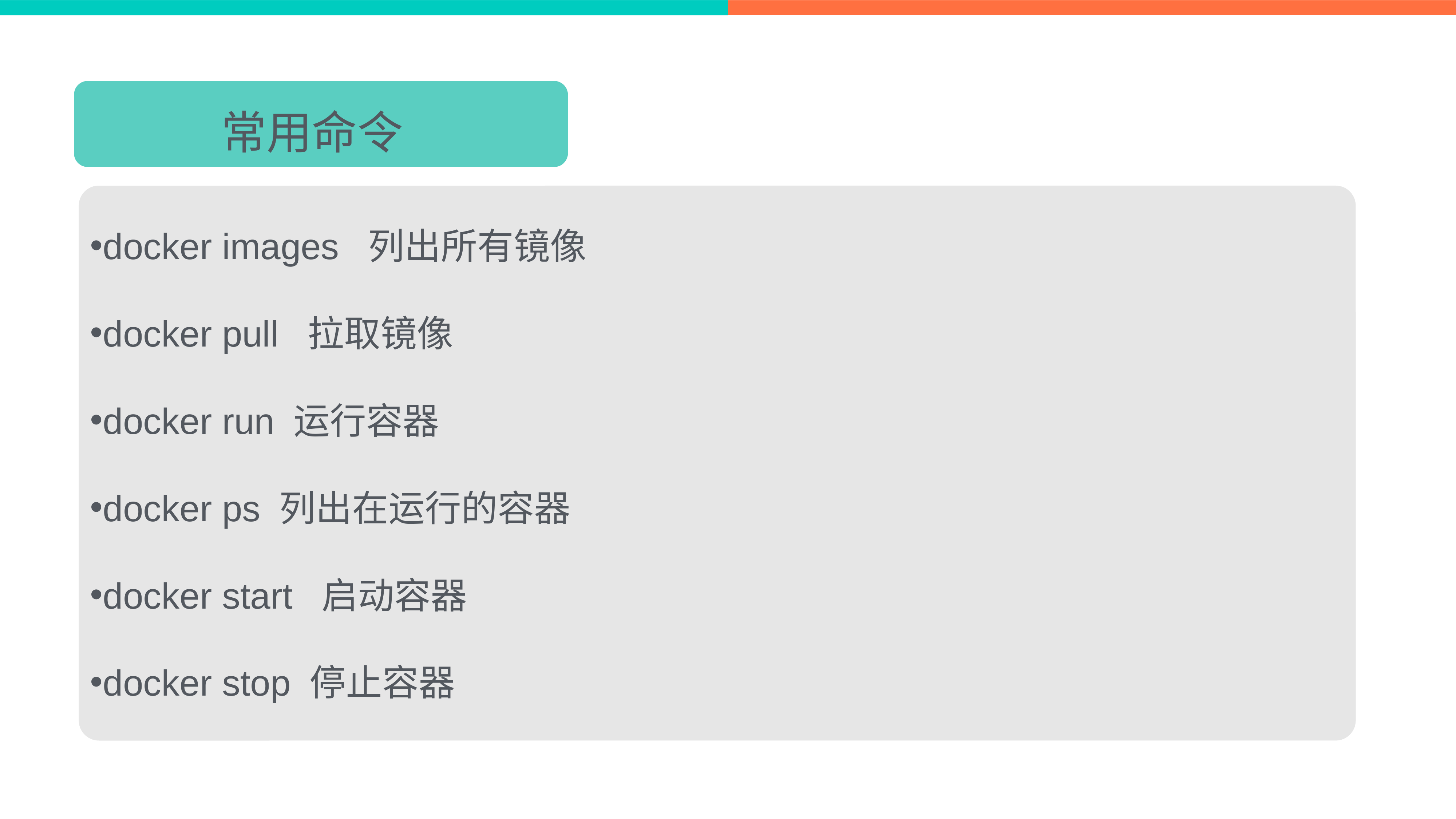

docker images  列出所有镜像

docker pull  拉取镜像

docker run 运行容器

docker ps 列出在运行的容器

docker start  启动容器

docker stop 停止容器
常用命令